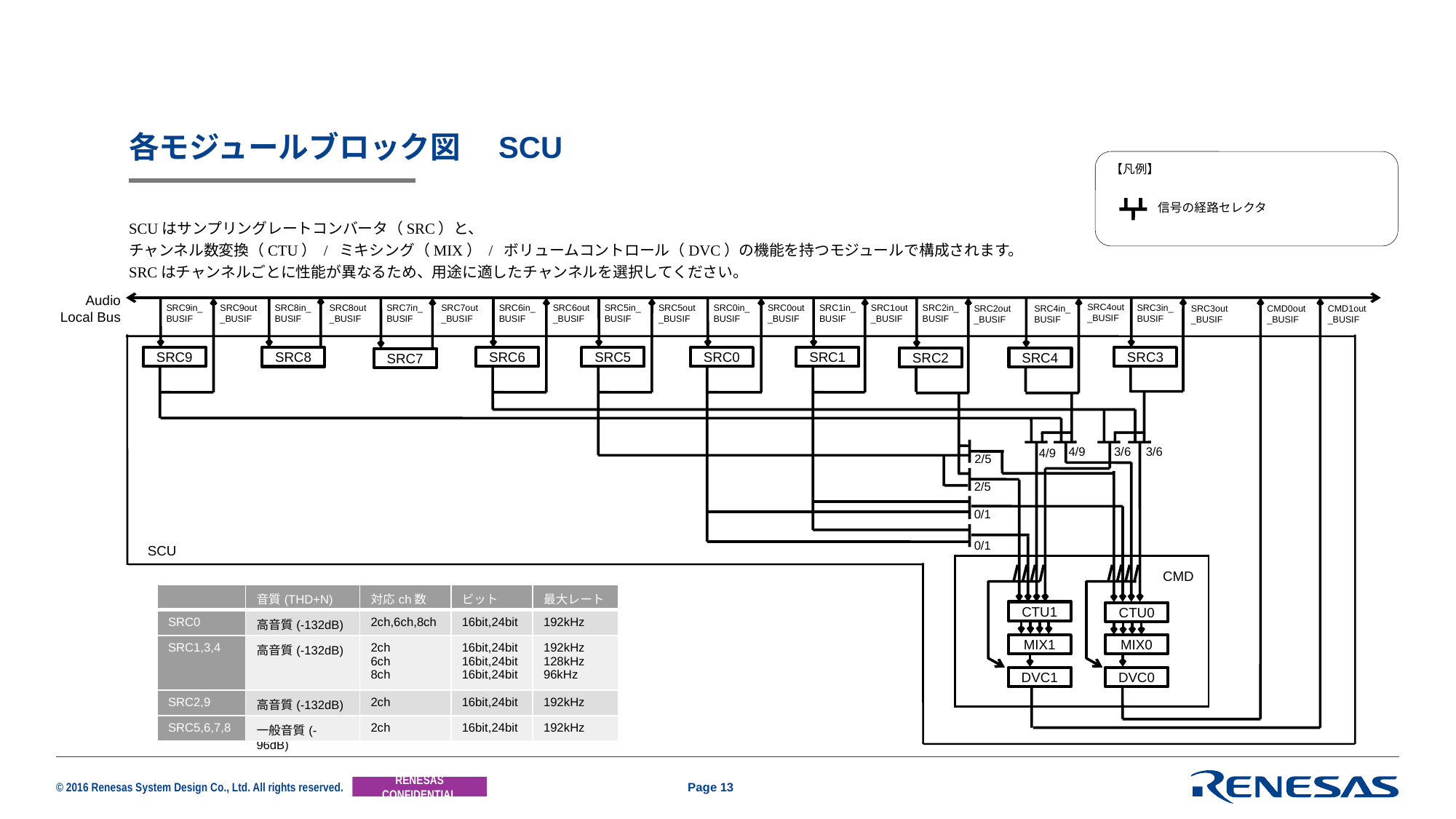

# 各モジュールブロック図　SCU
【凡例】
信号の経路セレクタ

SCUはサンプリングレートコンバータ（SRC）と、
チャンネル数変換（CTU） /  ミキシング（MIX） /  ボリュームコントロール（DVC）の機能を持つモジュールで構成されます。
SRCはチャンネルごとに性能が異なるため、用途に適したチャンネルを選択してください。
Audio Local Bus
SRC4out_BUSIF
SRC2in_BUSIF
SRC9out_BUSIF
SRC6out_BUSIF
SRC5out_BUSIF
SRC0out_BUSIF
SRC1out_BUSIF
SRC9in_BUSIF
SRC6in_BUSIF
SRC5in_BUSIF
SRC0in_BUSIF
SRC1in_BUSIF
SRC3in_BUSIF
SRC7out_BUSIF

SRC8out_BUSIF
SRC7in_BUSIF
SRC8in_BUSIF
SRC2out_BUSIF
SRC4in_BUSIF

SRC3out_BUSIF
CMD0out_BUSIF
CMD1out_BUSIF

SRC9
SRC6
SRC5
SRC0
SRC1
SRC3
SRC8
SRC2
SRC4
SRC7

4/9
3/6
3/6

4/9

2/5

2/5

0/1

0/1

SCU

CMD

|  | 音質(THD+N) | 対応ch数 | ビット | 最大レート |
| --- | --- | --- | --- | --- |
| SRC0 | 高音質(-132dB) | 2ch,6ch,8ch | 16bit,24bit | 192kHz |
| SRC1,3,4 | 高音質(-132dB) | 2ch 6ch 8ch | 16bit,24bit 16bit,24bit 16bit,24bit | 192kHz 128kHz 96kHz |
| SRC2,9 | 高音質(-132dB) | 2ch | 16bit,24bit | 192kHz |
| SRC5,6,7,8 | 一般音質(-96dB) | 2ch | 16bit,24bit | 192kHz |
CTU1
CTU0

MIX1
MIX0

DVC1
DVC0

Page 13